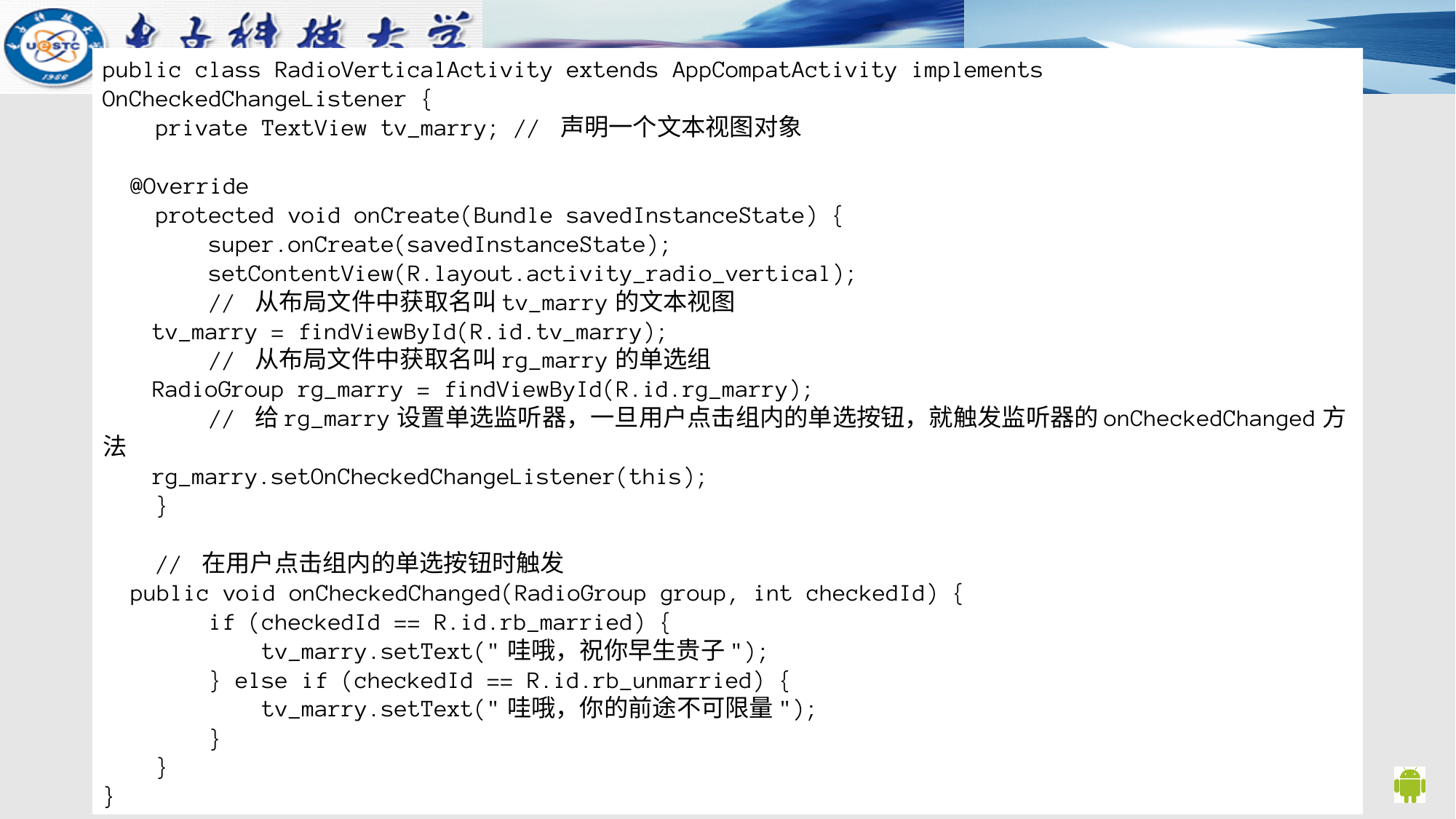

public class RadioVerticalActivity extends AppCompatActivity implements OnCheckedChangeListener {
    private TextView tv_marry; // 声明一个文本视图对象
    @Override
    protected void onCreate(Bundle savedInstanceState) {
        super.onCreate(savedInstanceState);
        setContentView(R.layout.activity_radio_vertical);
        // 从布局文件中获取名叫tv_marry的文本视图
        tv_marry = findViewById(R.id.tv_marry);
        // 从布局文件中获取名叫rg_marry的单选组
        RadioGroup rg_marry = findViewById(R.id.rg_marry);
        // 给rg_marry设置单选监听器，一旦用户点击组内的单选按钮，就触发监听器的onCheckedChanged方法
        rg_marry.setOnCheckedChangeListener(this);
    }
    // 在用户点击组内的单选按钮时触发
    public void onCheckedChanged(RadioGroup group, int checkedId) {
        if (checkedId == R.id.rb_married) {
            tv_marry.setText("哇哦，祝你早生贵子");
        } else if (checkedId == R.id.rb_unmarried) {
            tv_marry.setText("哇哦，你的前途不可限量");
        }
    }
}